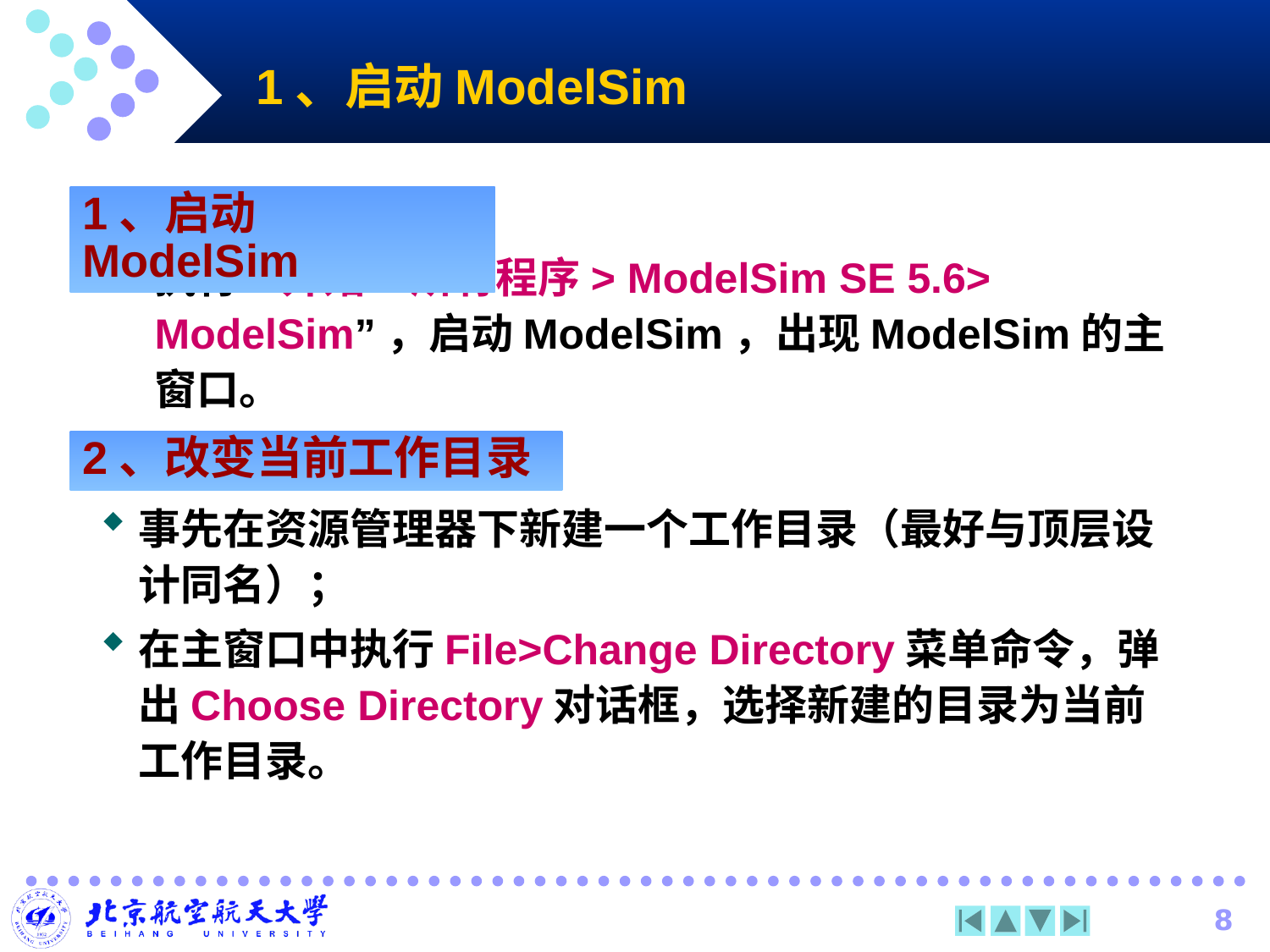

# 1、启动ModelSim

执行“开始>所有程序> ModelSim SE 5.6> ModelSim”，启动ModelSim，出现ModelSim的主窗口。
1、启动ModelSim
2、改变当前工作目录

事先在资源管理器下新建一个工作目录（最好与顶层设计同名）；
在主窗口中执行File>Change Directory菜单命令，弹出Choose Directory对话框，选择新建的目录为当前工作目录。
8